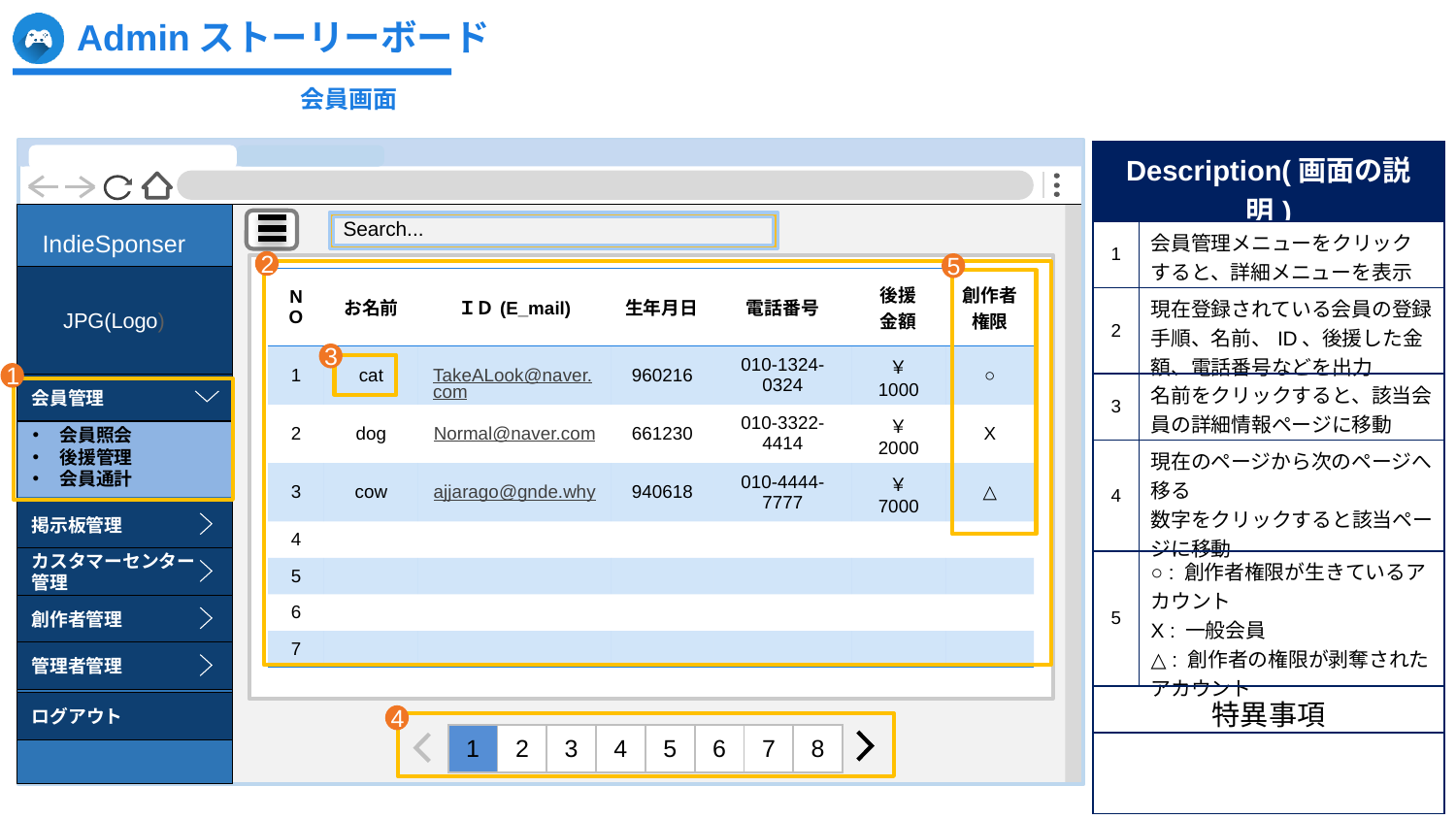

Adminストーリーボード
会員画面

ファンディング画面

IndieSponser

JPG(Logo)

会員管理

会員照会
後援管理
会員通計
掲示板管理

カスタマーセンター管理

創作者管理

管理者管理

ログアウト
| Description(画面の説明) |  |
| --- | --- |
| 1 | 会員管理メニューをクリックすると、詳細メニューを表示 |
| 2 | 現在登録されている会員の登録手順、名前、ID、後援した金額、電話番号などを出力 |
| 3 | 名前をクリックすると、該当会員の詳細情報ページに移動 |
| 4 | 現在のページから次のページへ移る 数字をクリックすると該当ページに移動 |
| 5 | ○ : 創作者権限が生きているアカウント X : 一般会員 △ : 創作者の権限が剥奪されたアカウント |
| 特異事項 |  |
|  |  |

Search...

2
5

| NO | お名前 | ＩＤ(E\_mail) | 生年月日 | 電話番号 | 後援 金額 | 創作者権限 |
| --- | --- | --- | --- | --- | --- | --- |
| 1 | cat | TakeALook@naver.com | 960216 | 010-1324-0324 | ￥ 1000 | ○ |
| 2 | dog | Normal@naver.com | 661230 | 010-3322-4414 | ￥ 2000 | X |
| 3 | cow | ajjarago@gnde.why | 940618 | 010-4444-7777 | ￥ 7000 | △ |
| 4 |  |  |  |  |  |  |
| 5 |  |  |  |  |  |  |
| 6 |  |  |  |  |  |  |
| 7 |  |  |  |  |  |  |

3

1

4

| 1 | 2 | 3 | 4 | 5 | 6 | 7 | 8 |
| --- | --- | --- | --- | --- | --- | --- | --- |